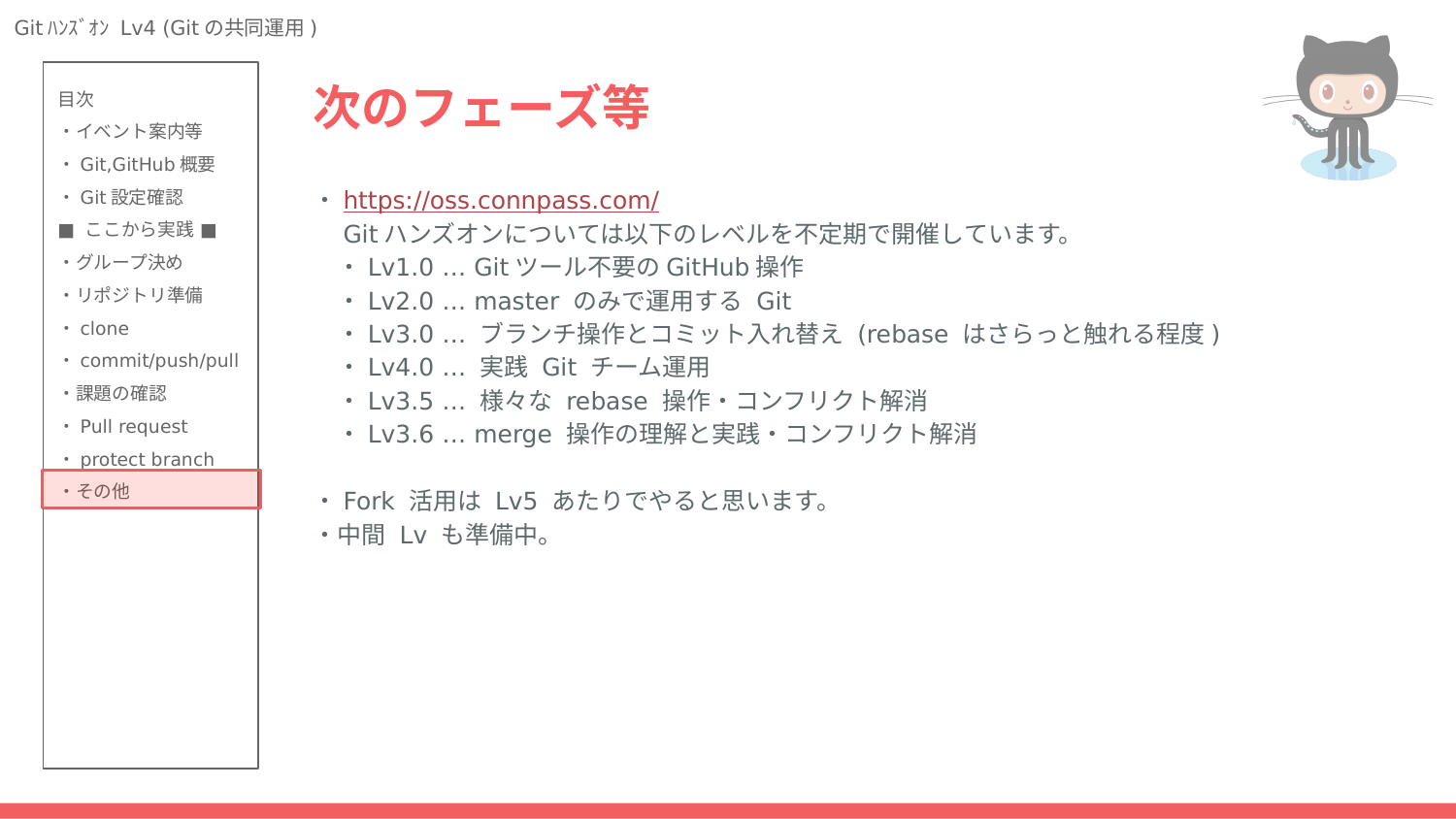

# 次のフェーズ等
・https://oss.connpass.com/
　Gitハンズオンについては以下のレベルを不定期で開催しています。
　・Lv1.0 … Gitツール不要のGitHub操作
　・Lv2.0 … master のみで運用する Git
　・Lv3.0 … ブランチ操作とコミット入れ替え (rebase はさらっと触れる程度)
　・Lv4.0 … 実践 Git チーム運用
　・Lv3.5 … 様々な rebase 操作・コンフリクト解消
　・Lv3.6 … merge 操作の理解と実践・コンフリクト解消
・Fork 活用は Lv5 あたりでやると思います。
・中間 Lv も準備中。